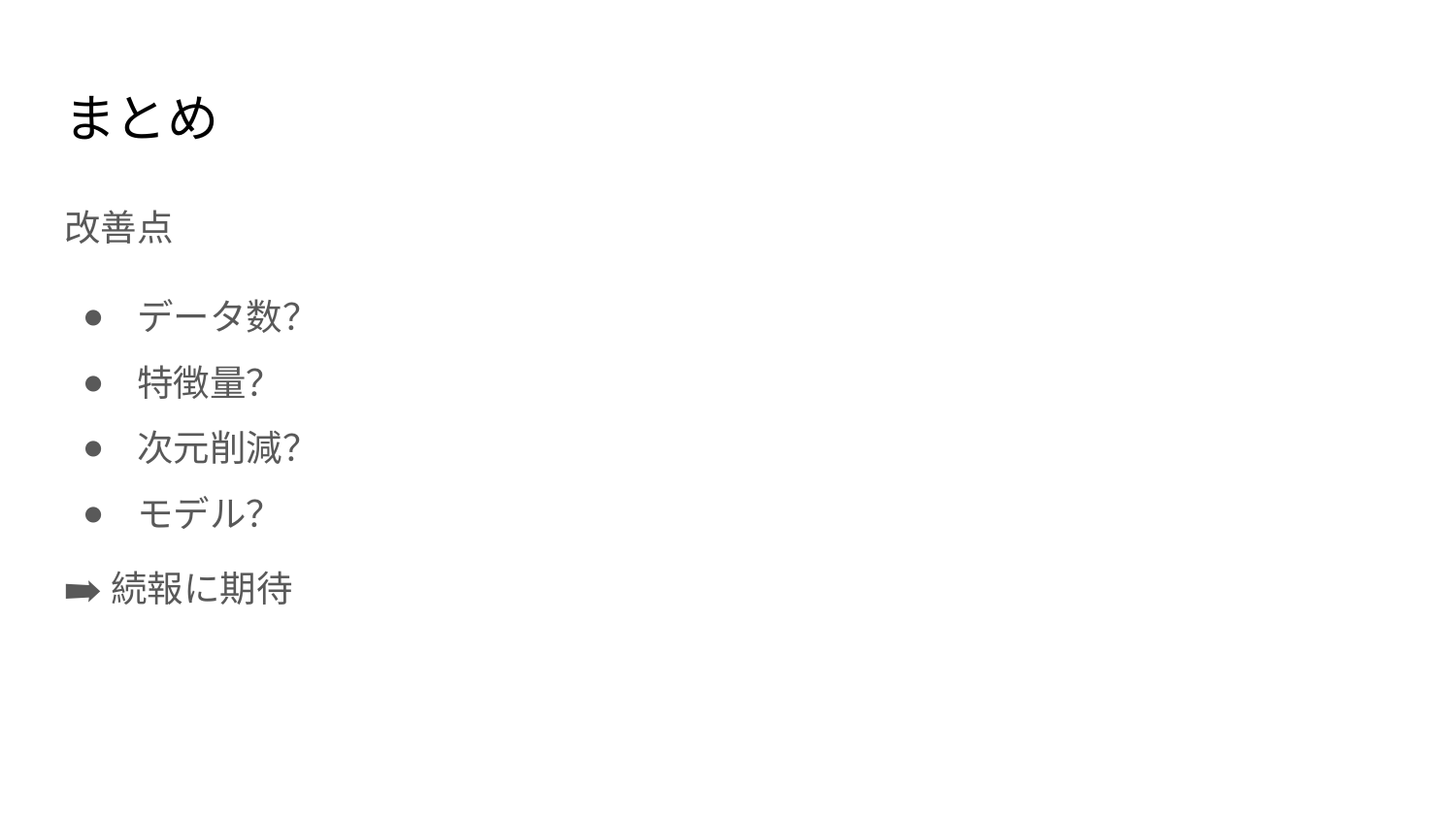

# まとめ
改善点
データ数？
特徴量？
次元削減？
モデル？
➡続報に期待